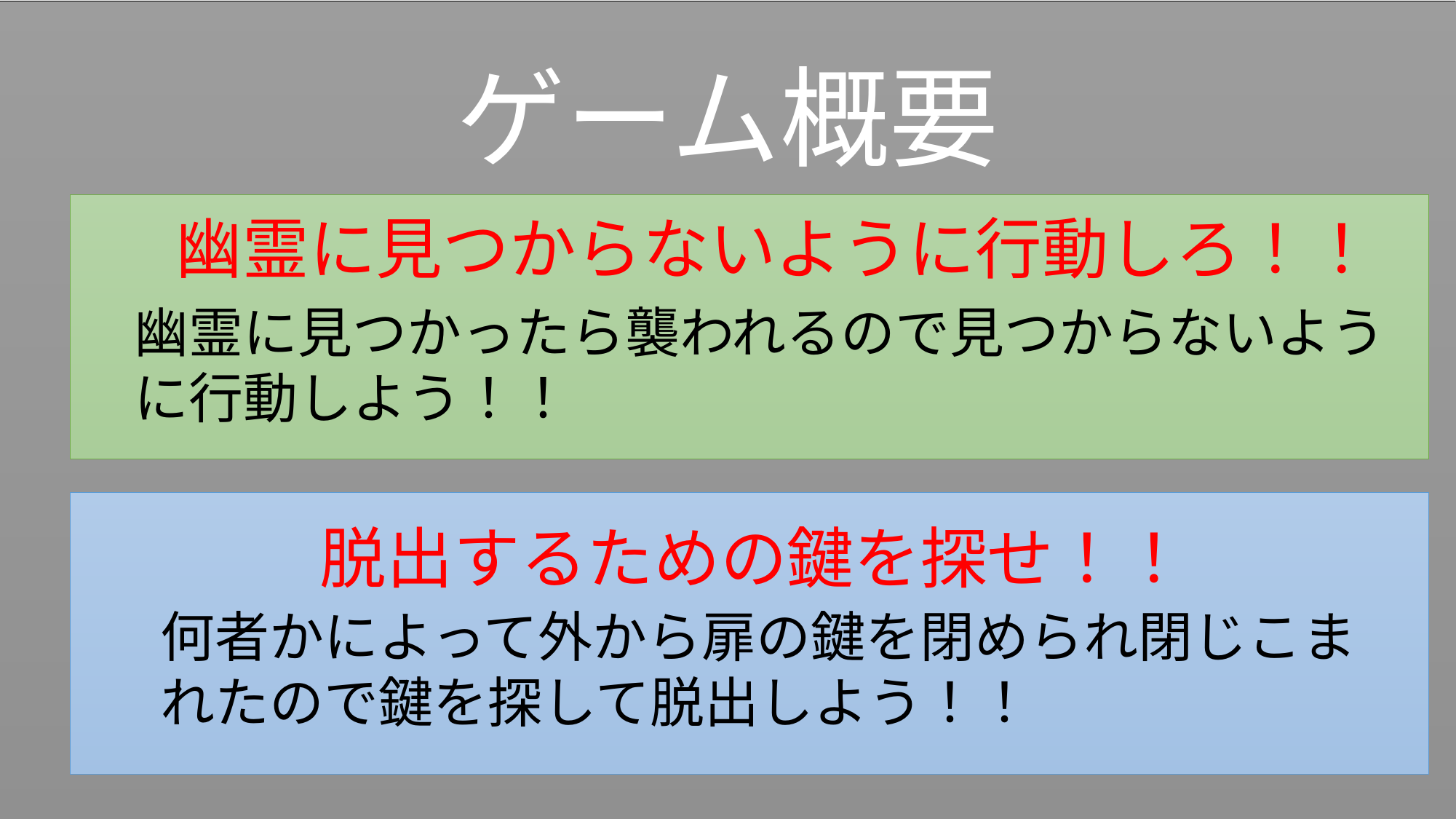

# ゲーム概要

幽霊に見つからないように行動しろ！！
幽霊に見つかったら襲われるので見つからないように行動しよう！！

　脱出するための鍵を探せ！！
何者かによって外から扉の鍵を閉められ閉じこまれたので鍵を探して脱出しよう！！